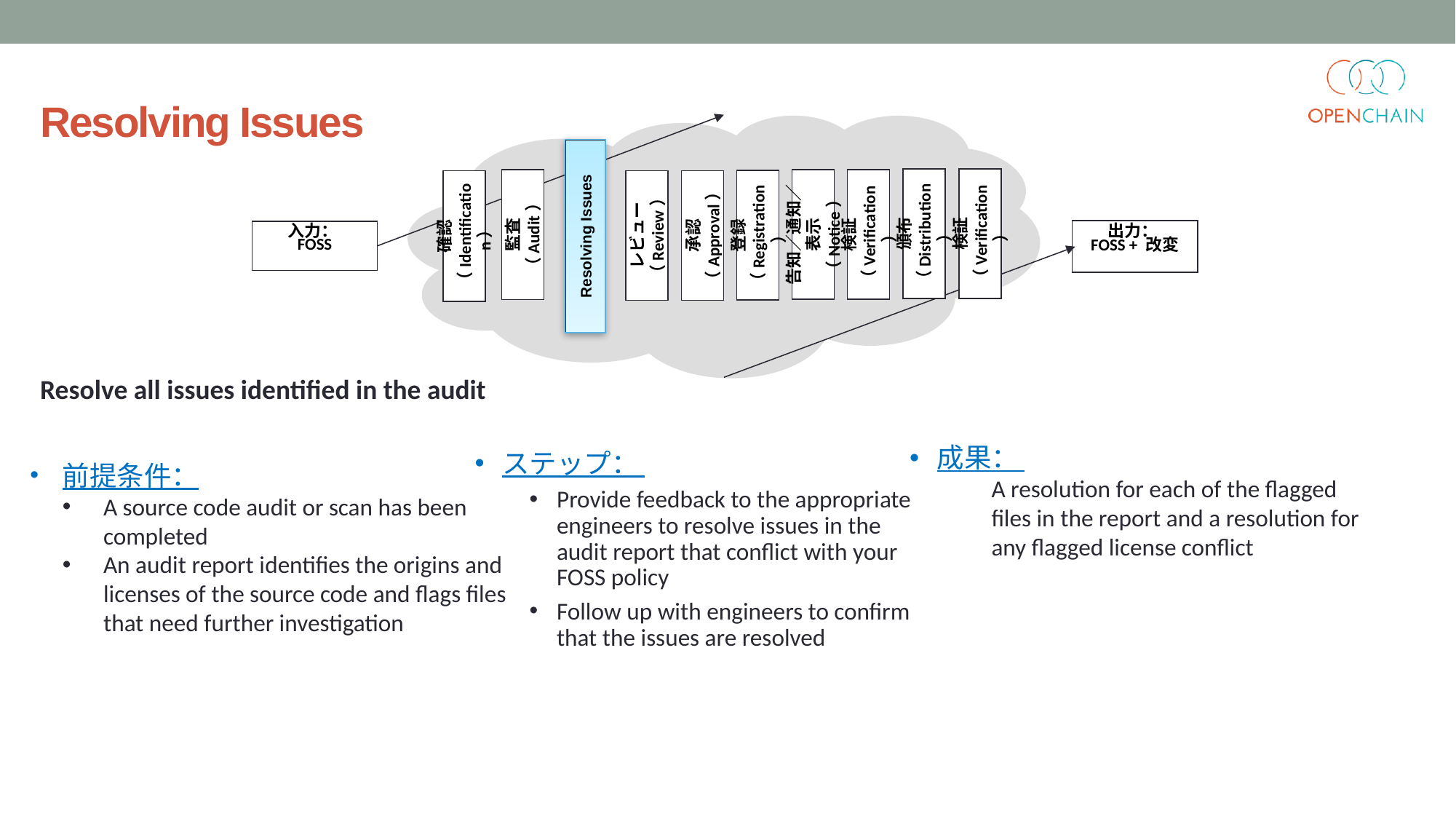

Resolving Issues

Resolving Issues
頒布（Distribution）
検証（Verification）
監査（Audit）
告知／通知／表示（Notice）
検証（Verification）
登録（Registration）
確認（Identification）
レビュー（Review）
承認（Approval）
入力：
FOSS
出力：
FOSS + 改変
Resolve all issues identified in the audit
前提条件：
A source code audit or scan has been completed
An audit report identifies the origins and licenses of the source code and flags files that need further investigation

成果：
A resolution for each of the flagged files in the report and a resolution for any flagged license conflict

ステップ：
Provide feedback to the appropriate engineers to resolve issues in the audit report that conflict with your FOSS policy
Follow up with engineers to confirm that the issues are resolved